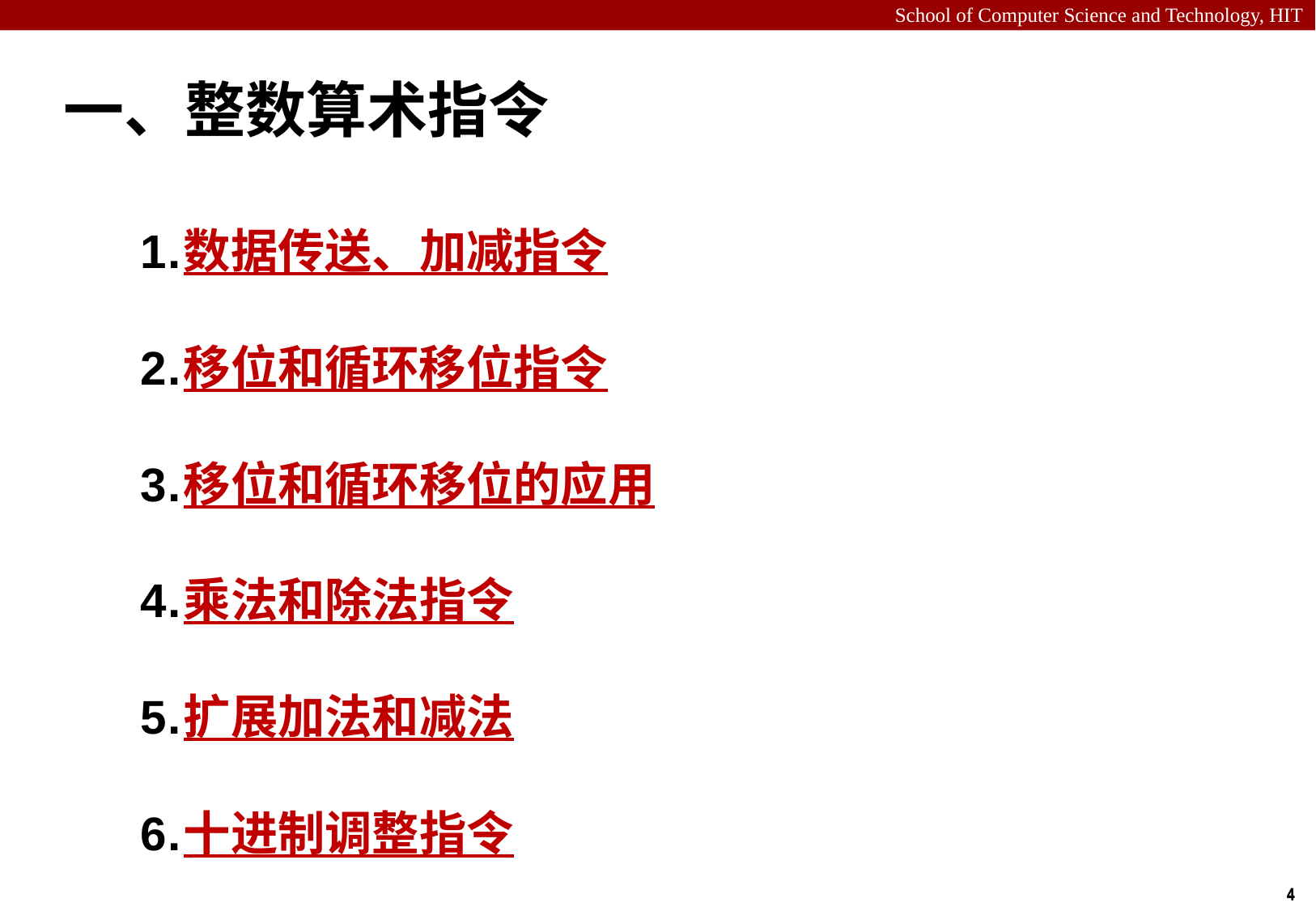

# 一、整数算术指令
数据传送、加减指令
移位和循环移位指令
移位和循环移位的应用
乘法和除法指令
扩展加法和减法
十进制调整指令